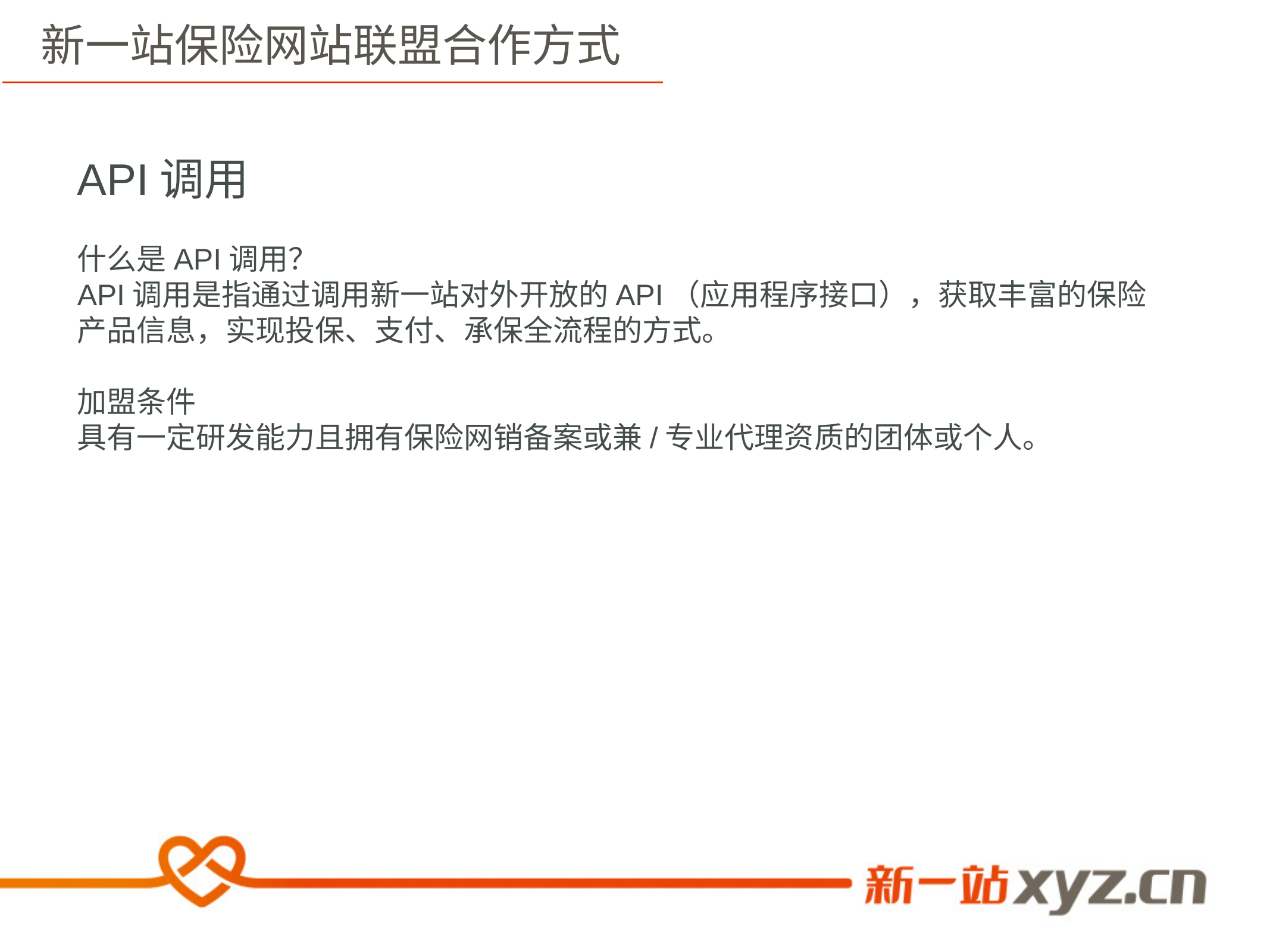

新一站保险网站联盟合作方式

API调用

什么是API调用？
API调用是指通过调用新一站对外开放的API（应用程序接口），获取丰富的保险产品信息，实现投保、支付、承保全流程的方式。

加盟条件
具有一定研发能力且拥有保险网销备案或兼/专业代理资质的团体或个人。